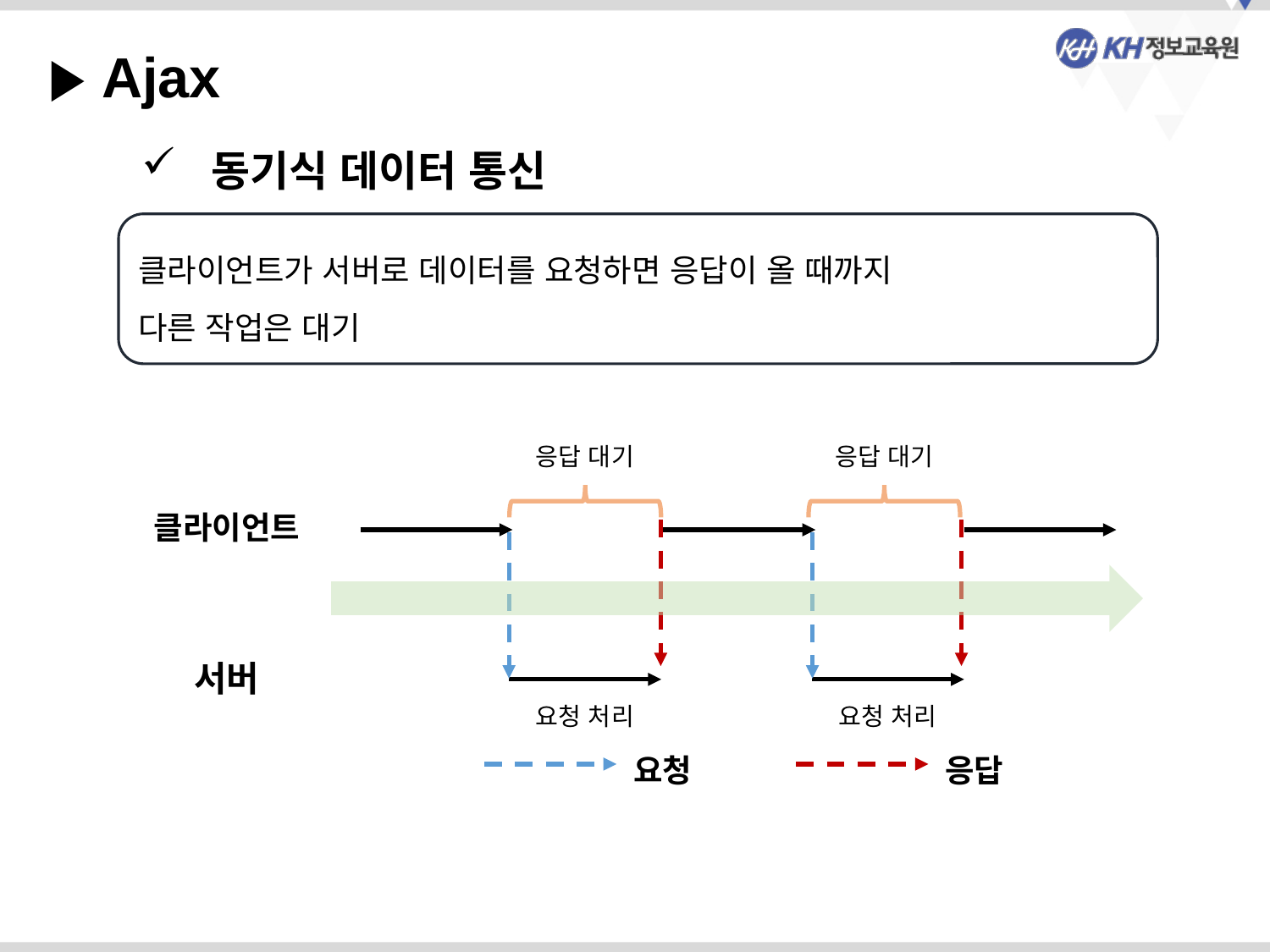

▶ Ajax
 동기식 데이터 통신
클라이언트가 서버로 데이터를 요청하면 응답이 올 때까지
다른 작업은 대기

응답 대기
응답 대기
클라이언트

서버
요청 처리
요청 처리
요청
응답